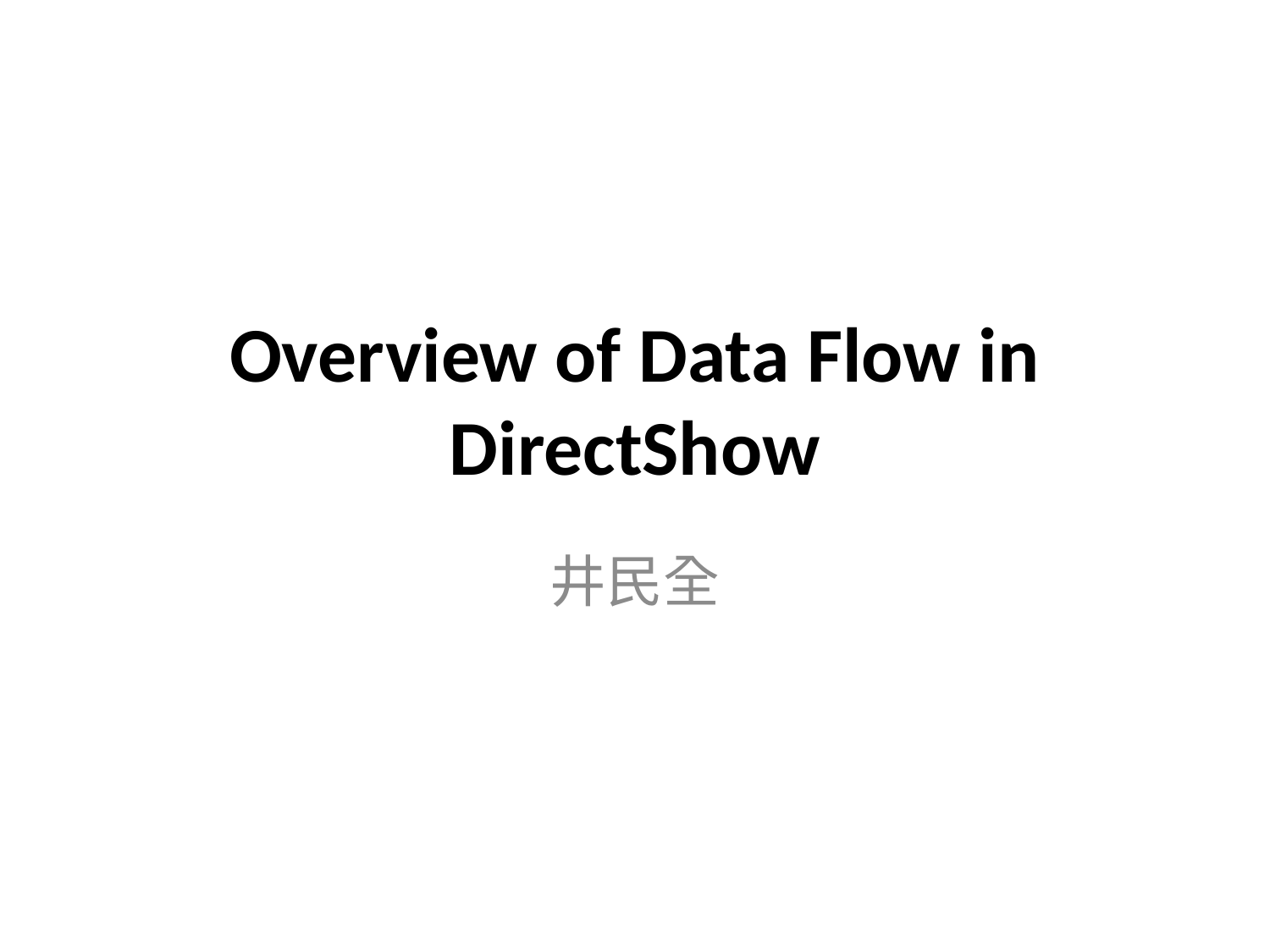

# Overview of Data Flow in DirectShow
井民全